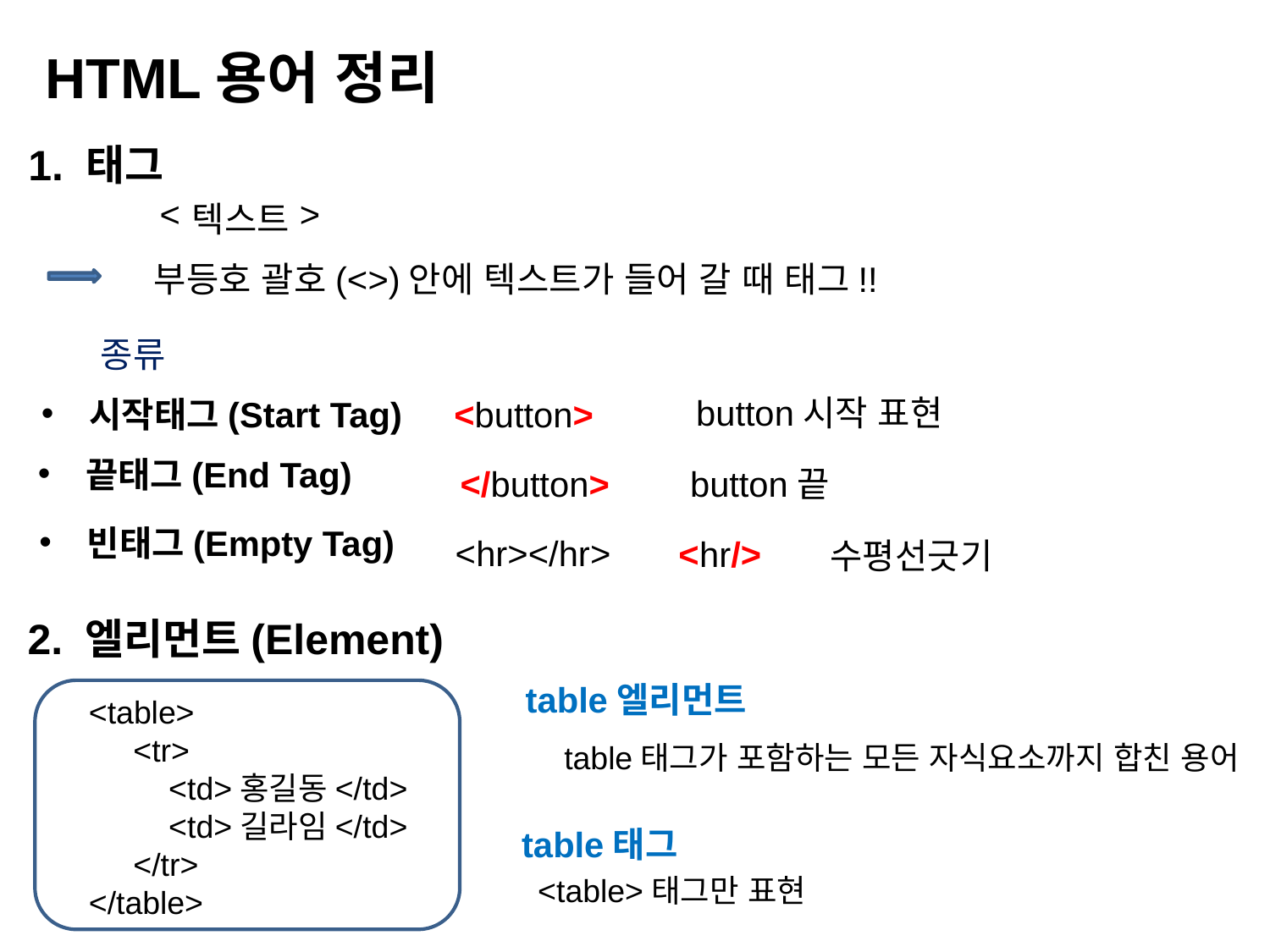

HTML용어 정리
1. 태그
<
>
텍스트
부등호 괄호(<>)안에 텍스트가 들어 갈 때 태그!!

종류
button시작 표현
시작태그(Start Tag)
<button>
끝태그(End Tag)
</button>
button끝
빈태그(Empty Tag)
<hr></hr>
<hr/>
수평선긋기
2. 엘리먼트(Element)
table엘리먼트

<table>
     <tr>
         <td>홍길동</td>
         <td>길라임</td>
     </tr>
</table>
table태그가 포함하는 모든 자식요소까지 합친 용어
table태그
<table>태그만 표현